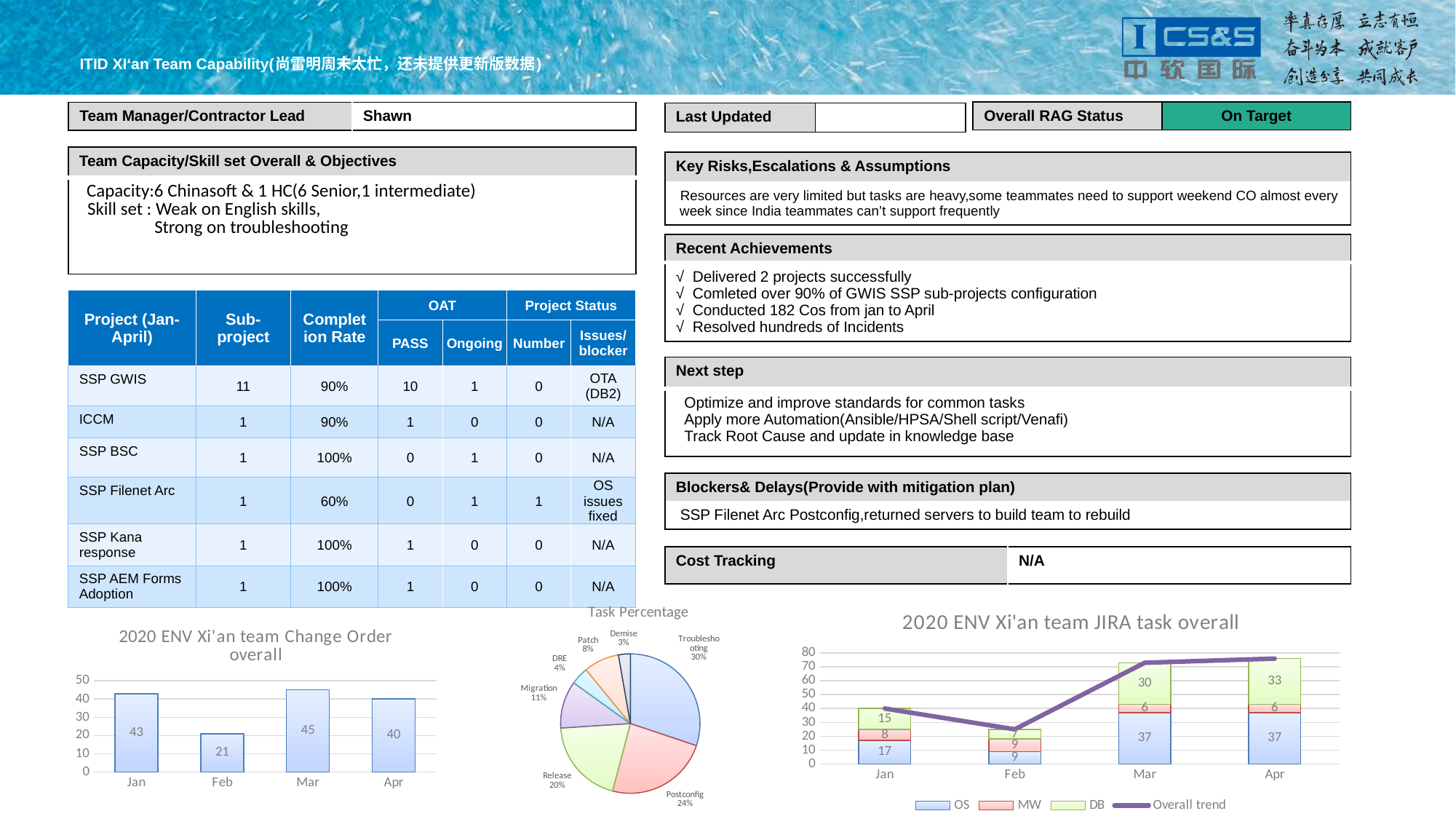

# ITID XI‘an Team Capability(尚雷明周末太忙，还未提供更新版数据)
| Overall RAG Status | On Target |
| --- | --- |
| Team Manager/Contractor Lead | Shawn |
| --- | --- |
| Last Updated |  |
| --- | --- |
| Team Capacity/Skill set Overall & Objectives |
| --- |
| Capacity:6 Chinasoft & 1 HC(6 Senior,1 intermediate) Skill set : Weak on English skills, Strong on troubleshooting |
| Key Risks,Escalations & Assumptions |
| --- |
| Resources are very limited but tasks are heavy,some teammates need to support weekend CO almost every week since India teammates can’t support frequently |
| Recent Achievements |
| --- |
| √ Delivered 2 projects successfully √ Comleted over 90% of GWIS SSP sub-projects configuration √ Conducted 182 Cos from jan to April √ Resolved hundreds of Incidents |
| Project (Jan-April) | Sub-project | Completion Rate | OAT |  | Project Status |  |
| --- | --- | --- | --- | --- | --- | --- |
|  |  |  | PASS | Ongoing | Number | Issues/ blocker |
| SSP GWIS | 11 | 90% | 10 | 1 | 0 | OTA (DB2) |
| ICCM | 1 | 90% | 1 | 0 | 0 | N/A |
| SSP BSC | 1 | 100% | 0 | 1 | 0 | N/A |
| SSP Filenet Arc | 1 | 60% | 0 | 1 | 1 | OS issues fixed |
| SSP Kana response | 1 | 100% | 1 | 0 | 0 | N/A |
| SSP AEM Forms Adoption | 1 | 100% | 1 | 0 | 0 | N/A |
| Next step |
| --- |
| Optimize and improve standards for common tasks Apply more Automation(Ansible/HPSA/Shell script/Venafi) Track Root Cause and update in knowledge base |
| Blockers& Delays(Provide with mitigation plan) |
| --- |
| SSP Filenet Arc Postconfig,returned servers to build team to rebuild |
| Cost Tracking | N/A |
| --- | --- |

### Chart: Task Percentage

| Category | DB | MW | OS |
|---|---|---|---|
| Troubleshooting | 44.0 | 45.0 | 41.0 |
| Postconfig | 35.0 | 44.0 | 61.0 |
| Release | 29.0 | 31.0 | 17.0 |
| Migration | 16.0 | 6.0 | 6.0 |
| DRE | 6.0 | 6.0 | 1.0 |
| Patch | 12.0 | 5.0 | 1.0 |
| Demise | 4.0 | 0.0 | 10.0 |

### Chart: 2020 ENV Xi'an team JIRA task overall

| Category | OS | MW | DB | Overall trend |
|---|---|---|---|---|
| Jan | 17.0 | 8.0 | 15.0 | 40.0 |
| Feb | 9.0 | 9.0 | 7.0 | 25.0 |
| Mar | 37.0 | 6.0 | 30.0 | 73.0 |
| Apr | 37.0 | 6.0 | 33.0 | 76.0 |

### Chart: 2020 ENV Xi'an team Change Order overall

| Category | CO |
|---|---|
| Jan | 43.0 |
| Feb | 21.0 |
| Mar | 45.0 |
| Apr | 40.0 |
7